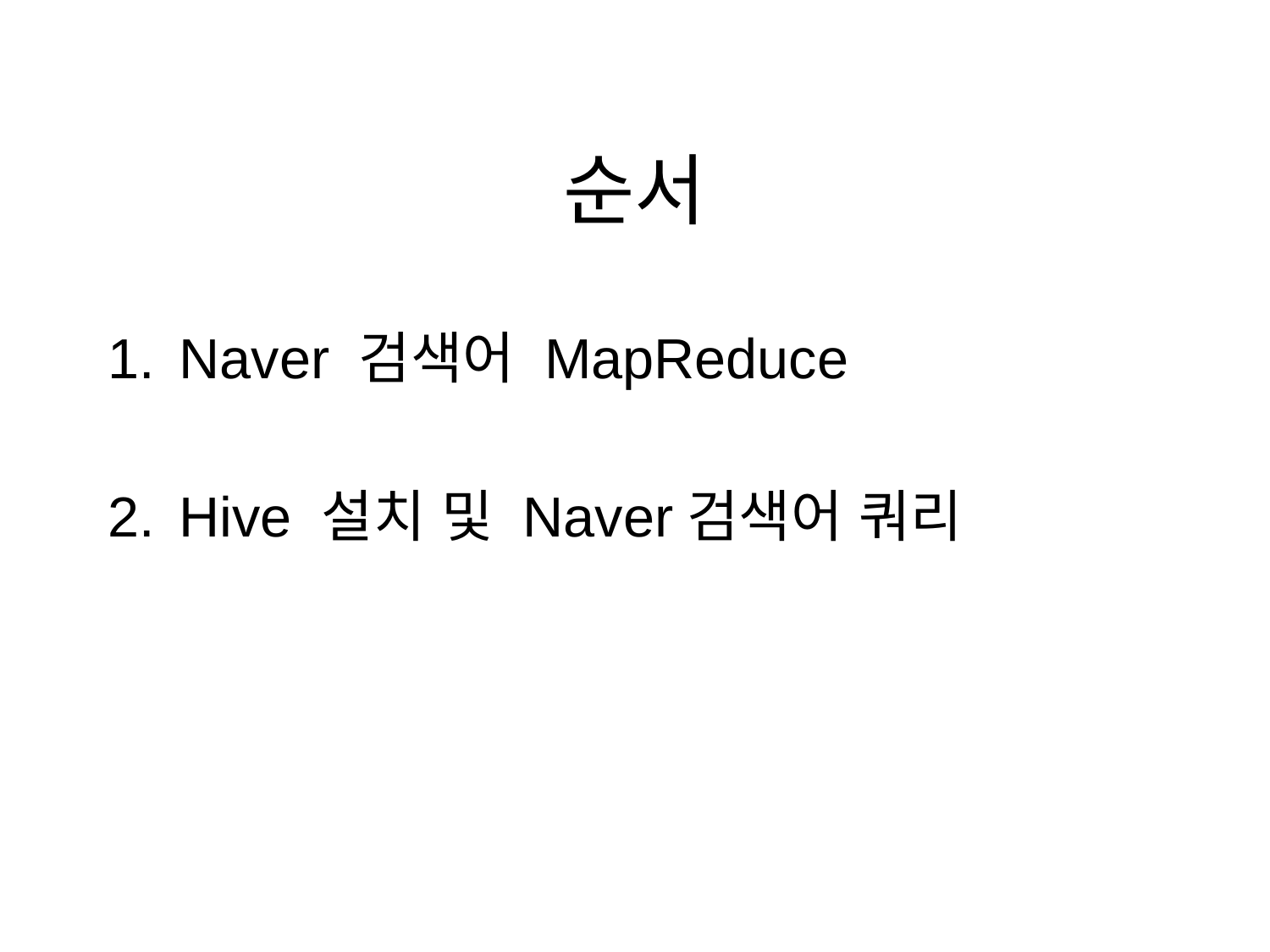

# 순서
Naver 검색어 MapReduce

Hive 설치 및 Naver검색어 쿼리